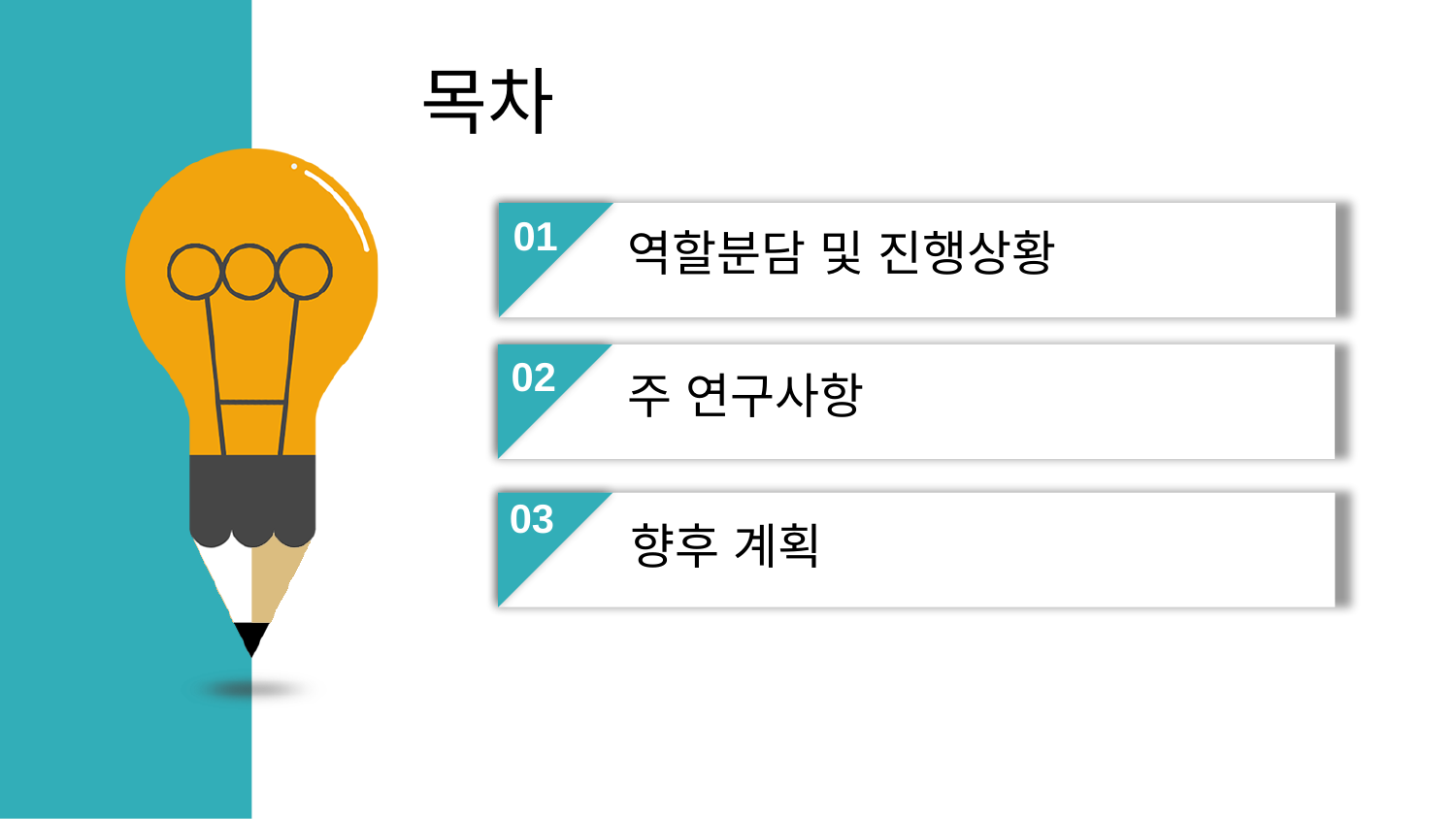

목차

01
역할분담 및 진행상황
02

주 연구사항
03

향후 계획
04